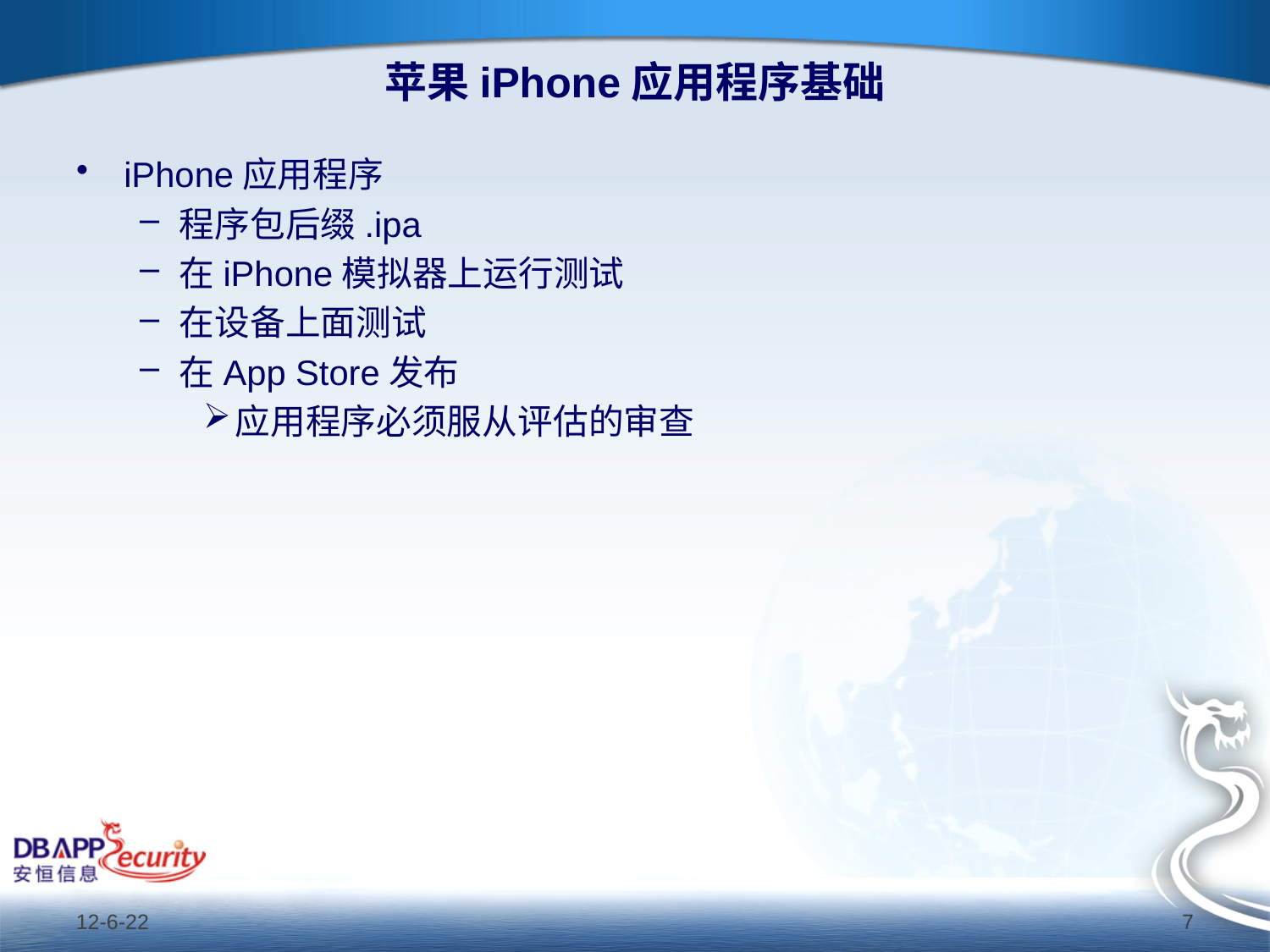

# 苹果iPhone应用程序基础
iPhone应用程序
程序包后缀.ipa
在iPhone模拟器上运行测试
在设备上面测试
在App Store发布
应用程序必须服从评估的审查